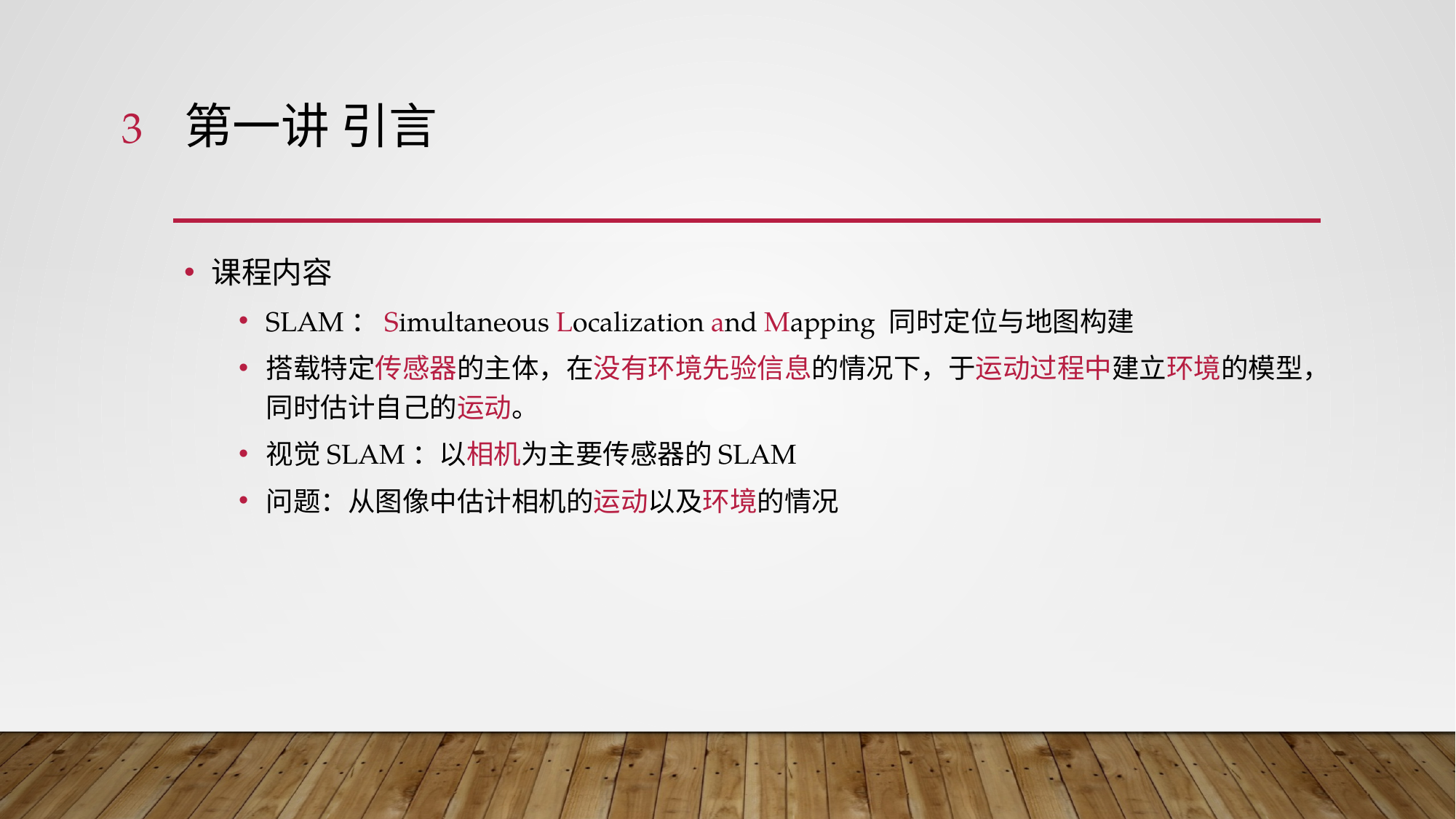

3
# 第一讲 引言
课程内容
SLAM：Simultaneous Localization and Mapping 同时定位与地图构建
搭载特定传感器的主体，在没有环境先验信息的情况下，于运动过程中建立环境的模型，同时估计自己的运动。
视觉SLAM：以相机为主要传感器的SLAM
问题：从图像中估计相机的运动以及环境的情况